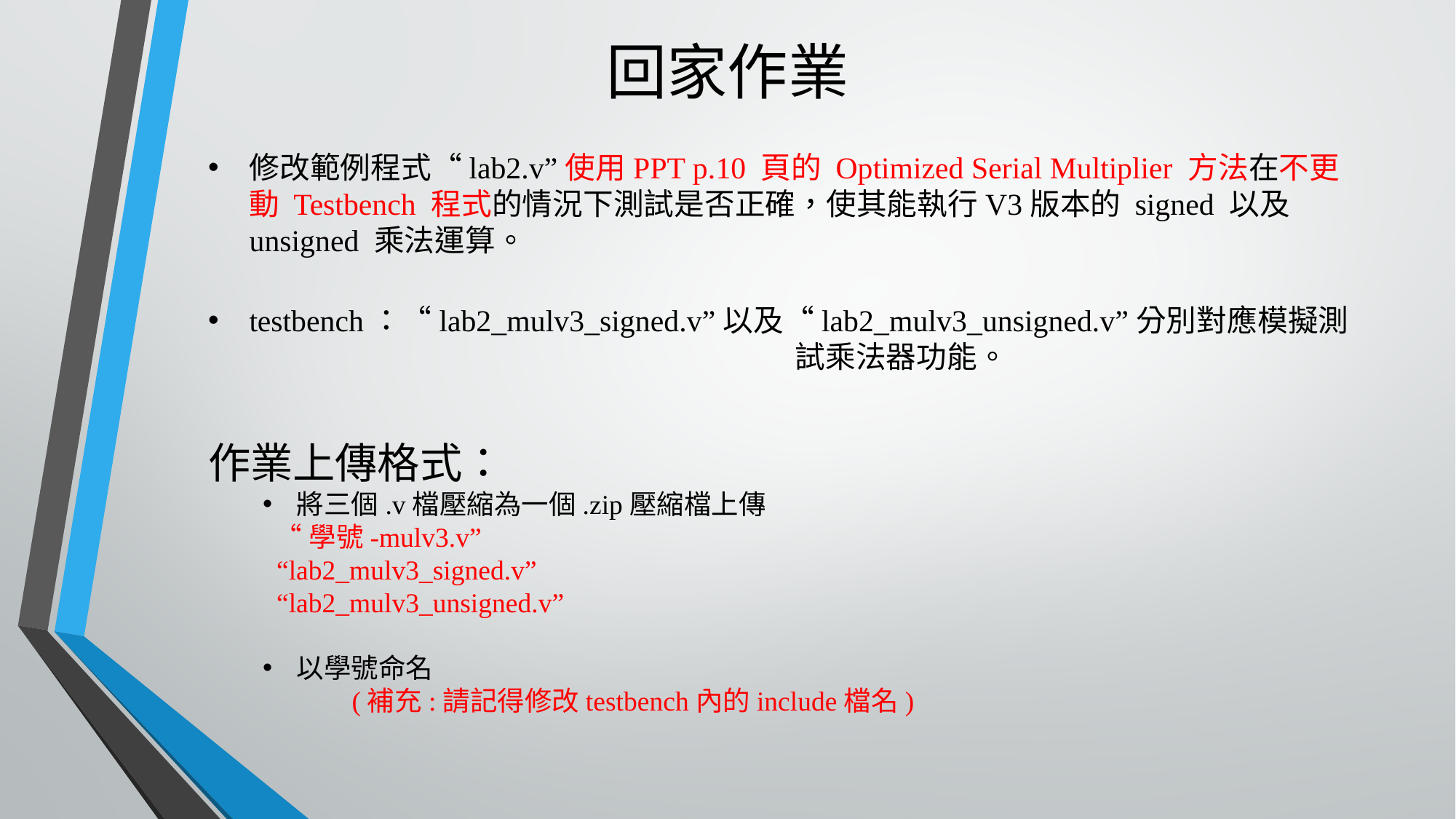

回家作業
修改範例程式“lab2.v”使用PPT p.10 頁的 Optimized Serial Multiplier 方法在不更動 Testbench 程式的情況下測試是否正確，使其能執行V3版本的 signed 以及 unsigned 乘法運算。
testbench：“lab2_mulv3_signed.v”以及“lab2_mulv3_unsigned.v”分別對應模擬測					試乘法器功能。

作業上傳格式：
將三個.v檔壓縮為一個.zip壓縮檔上傳
  “學號-mulv3.v”
  “lab2_mulv3_signed.v”
  “lab2_mulv3_unsigned.v”

以學號命名
	     (補充:請記得修改testbench內的include檔名)